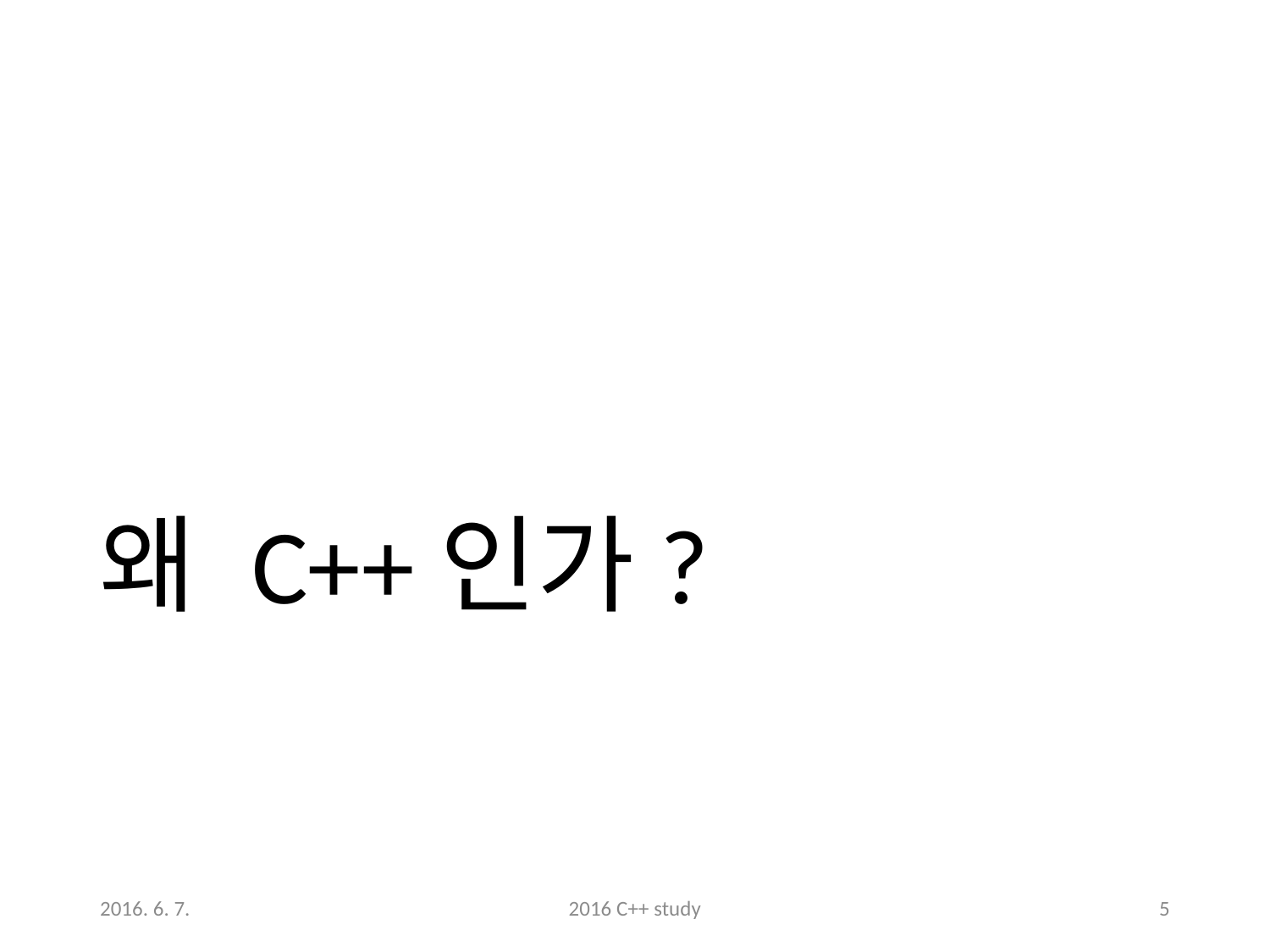

# 왜 C++인가?

2016. 6. 7.
2016 C++ study
5